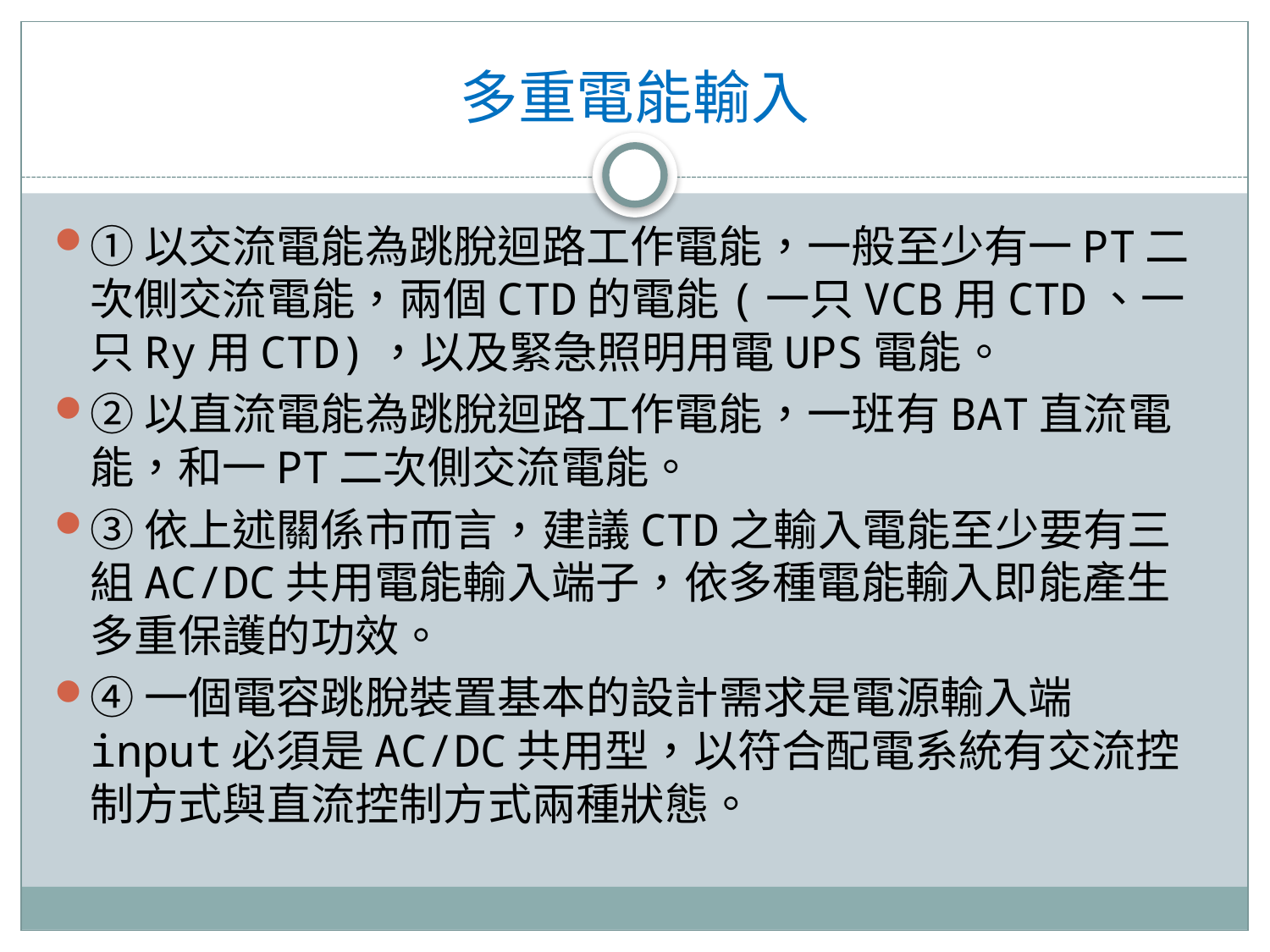

# 多重電能輸入
①以交流電能為跳脫迴路工作電能，一般至少有一PT二次側交流電能，兩個CTD的電能(一只VCB用CTD、一只Ry用CTD)，以及緊急照明用電UPS電能。
②以直流電能為跳脫迴路工作電能，一班有BAT直流電能，和一PT二次側交流電能。
③依上述關係市而言，建議CTD之輸入電能至少要有三組AC/DC共用電能輸入端子，依多種電能輸入即能產生多重保護的功效。
④一個電容跳脫裝置基本的設計需求是電源輸入端input必須是AC/DC共用型，以符合配電系統有交流控制方式與直流控制方式兩種狀態。